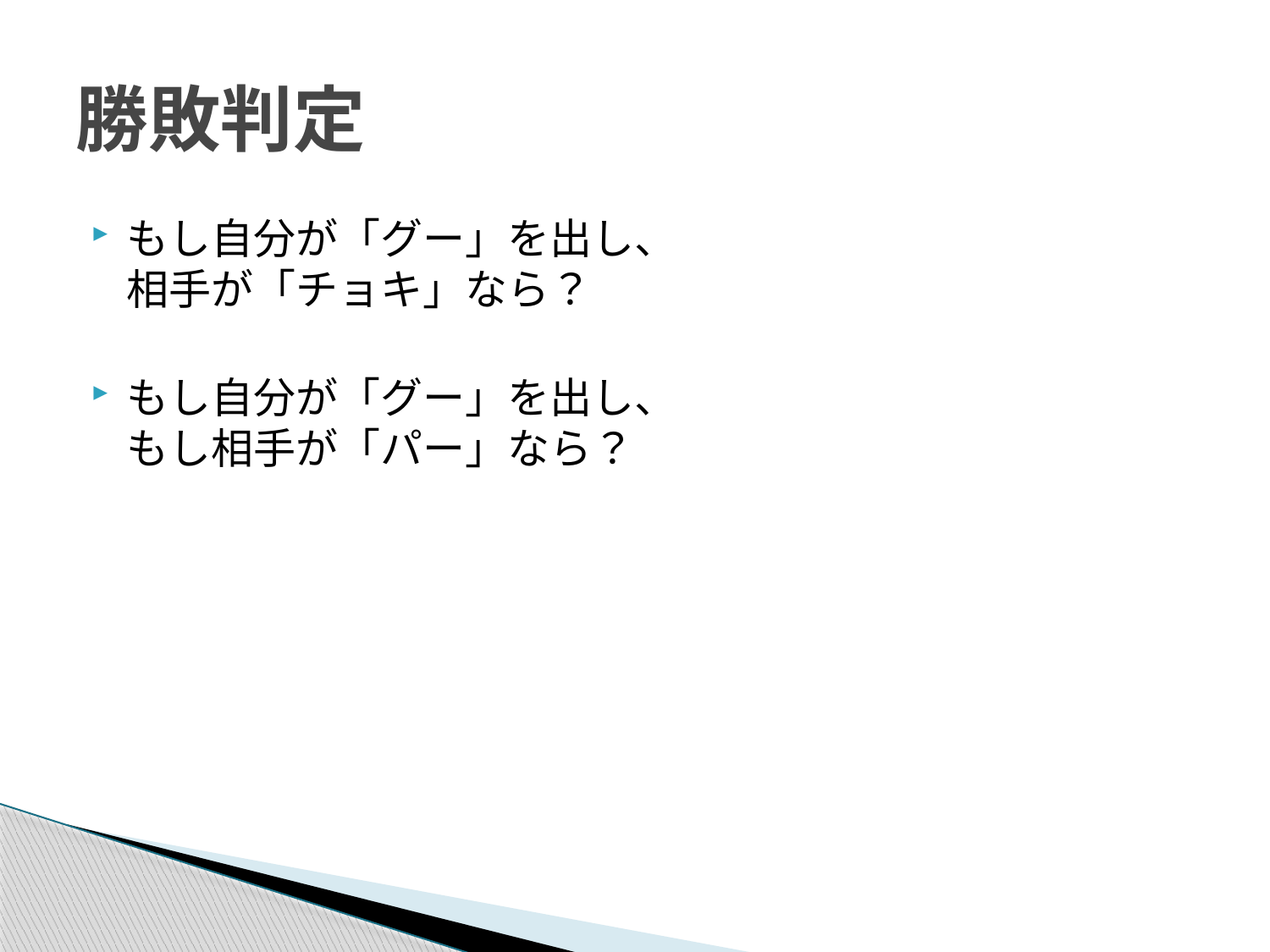

# 勝敗判定
もし自分が「グー」を出し、
相手が「チョキ」なら？
もし自分が「グー」を出し、
もし相手が「パー」なら？